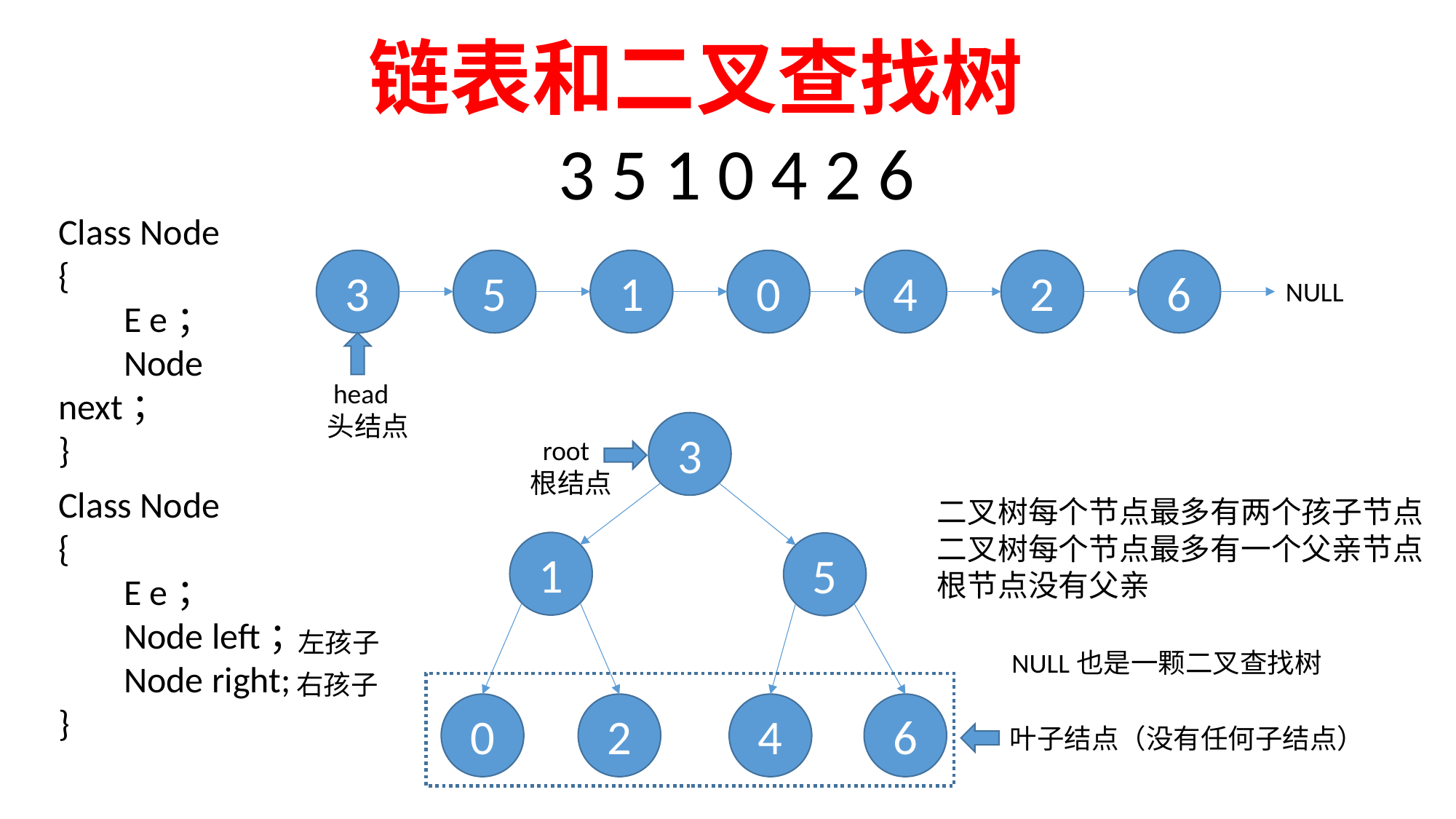

链表和二叉查找树
3 5 1 0 4 2 6
Class Node
{
        E e；
        Node next；
}
6
2
4
0
1
5
3
NULL

 head
头结点
3
  root
根结点

Class Node
{
        E e；
        Node left；
        Node right;
}
二叉树每个节点最多有两个孩子节点
二叉树每个节点最多有一个父亲节点
根节点没有父亲
1
5
左孩子
NULL也是一颗二叉查找树
右孩子

4
6
2
0
叶子结点（没有任何子结点）